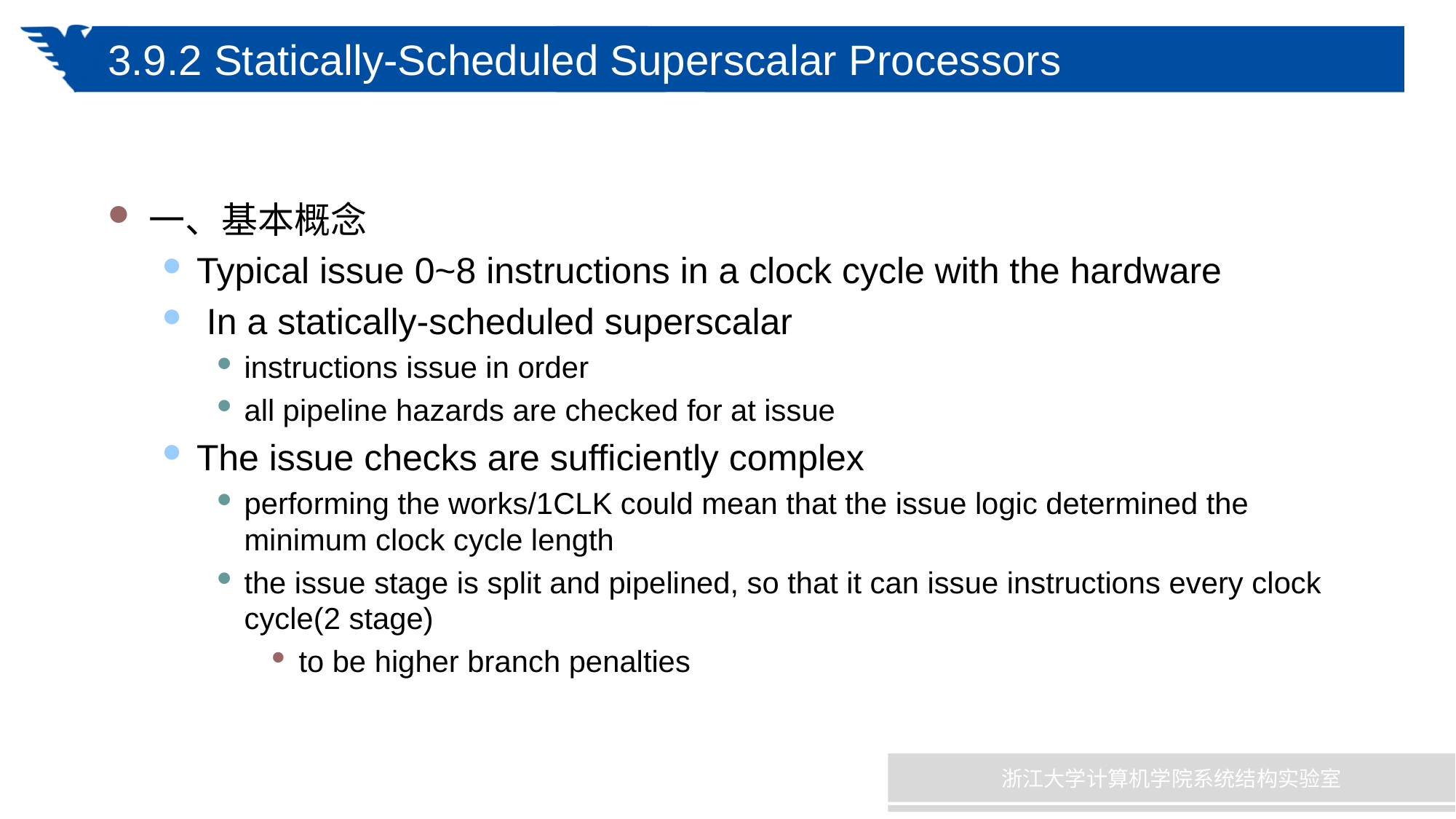

# 3.9.2 Statically-Scheduled Superscalar Processors
一、基本概念
Typical issue 0~8 instructions in a clock cycle with the hardware
 In a statically-scheduled superscalar
instructions issue in order
all pipeline hazards are checked for at issue
The issue checks are sufficiently complex
performing the works/1CLK could mean that the issue logic determined the minimum clock cycle length
the issue stage is split and pipelined, so that it can issue instructions every clock cycle(2 stage)
to be higher branch penalties